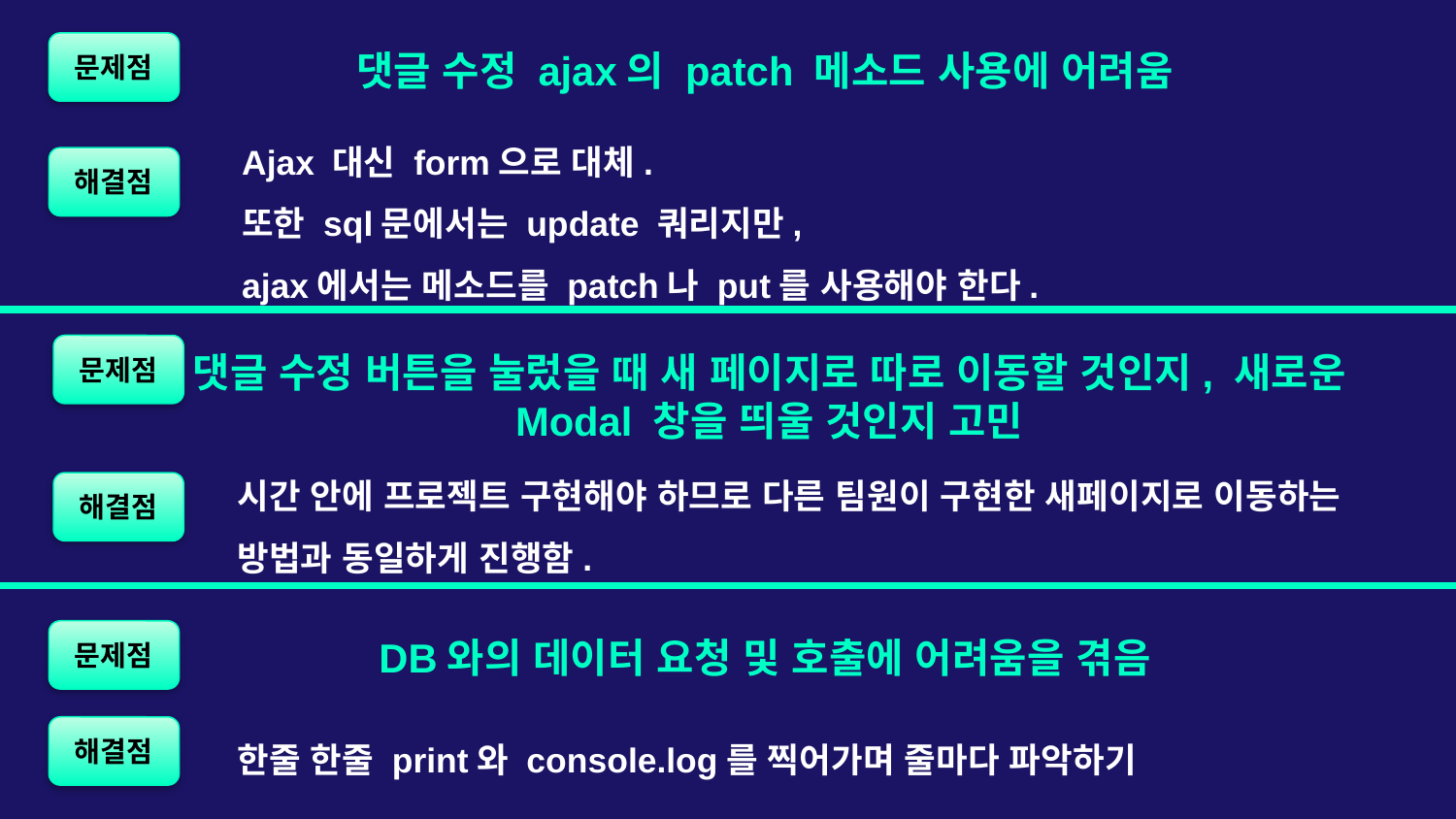

# 댓글 수정 ajax의 patch 메소드 사용에 어려움
문제점
Ajax 대신 form으로 대체.
또한 sql문에서는 update 쿼리지만,
ajax에서는 메소드를 patch나 put를 사용해야 한다.
해결점

댓글 수정 버튼을 눌렀을 때 새 페이지로 따로 이동할 것인지, 새로운 Modal 창을 띄울 것인지 고민
문제점
시간 안에 프로젝트 구현해야 하므로 다른 팀원이 구현한 새페이지로 이동하는 방법과 동일하게 진행함.
해결점

DB와의 데이터 요청 및 호출에 어려움을 겪음
문제점
한줄 한줄 print와 console.log를 찍어가며 줄마다 파악하기
해결점